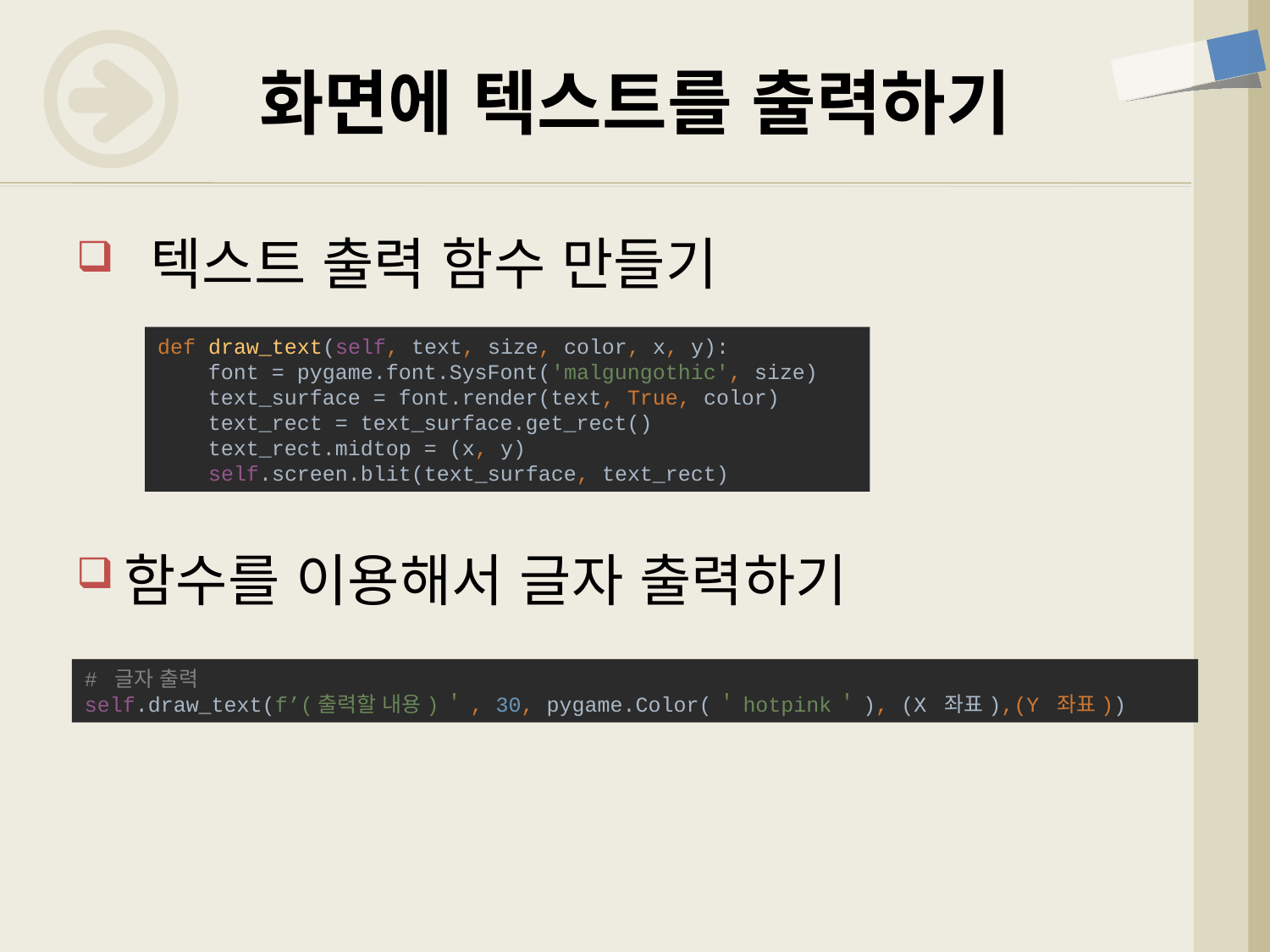

# 화면에 텍스트를 출력하기
 텍스트 출력 함수 만들기

함수를 이용해서 글자 출력하기
def draw_text(self, text, size, color, x, y):
    font = pygame.font.SysFont('malgungothic', size)
    text_surface = font.render(text, True, color)
    text_rect = text_surface.get_rect()
    text_rect.midtop = (x, y)
    self.screen.blit(text_surface, text_rect)
# 글자 출력 self.draw_text(f’(출력할 내용)＇, 30, pygame.Color(＇hotpink＇), (X 좌표),(Y 좌표))